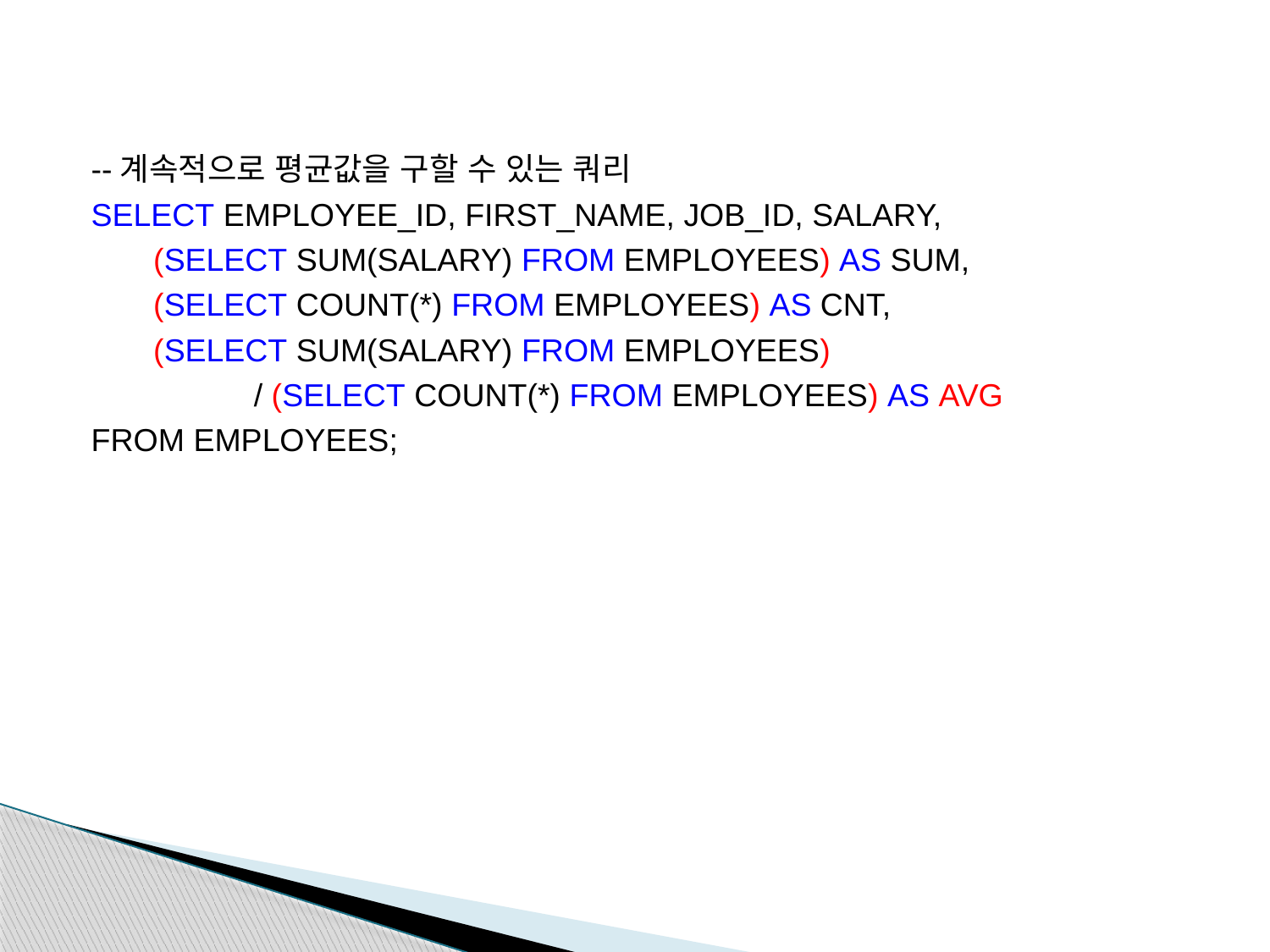

--계속적으로 평균값을 구할 수 있는 쿼리
SELECT EMPLOYEE_ID, FIRST_NAME, JOB_ID, SALARY,
       (SELECT SUM(SALARY) FROM EMPLOYEES) AS SUM,
       (SELECT COUNT(*) FROM EMPLOYEES) AS CNT,
       (SELECT SUM(SALARY) FROM EMPLOYEES)
       	/ (SELECT COUNT(*) FROM EMPLOYEES) AS AVG
FROM EMPLOYEES;